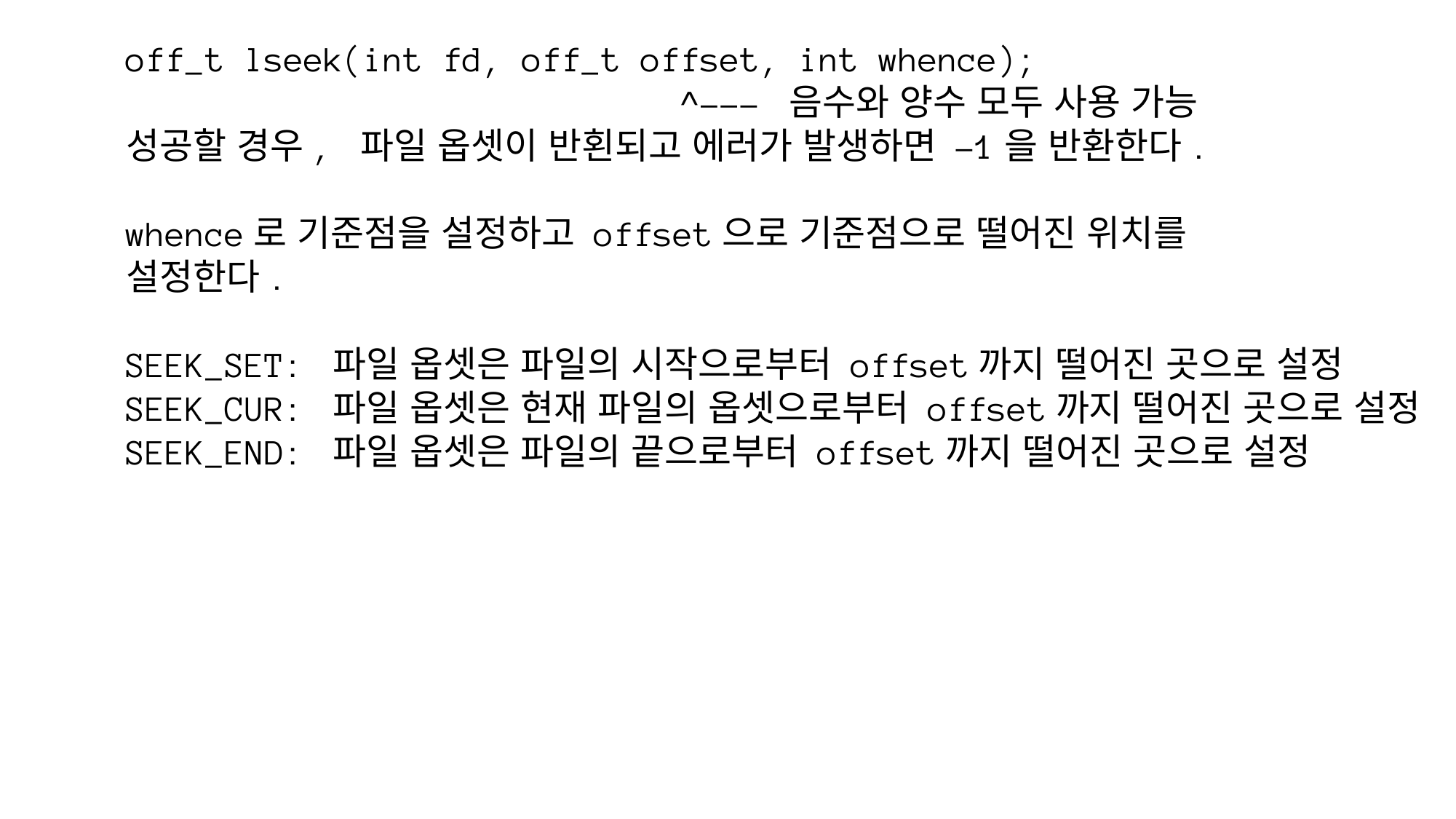

off_t lseek(int fd, off_t offset, int whence);
                            ^--- 음수와 양수 모두 사용 가능
성공할 경우, 파일 옵셋이 반횐되고 에러가 발생하면 -1을 반환한다.

whence로 기준점을 설정하고 offset으로 기준점으로 떨어진 위치를
설정한다.

SEEK_SET: 파일 옵셋은 파일의 시작으로부터 offset까지 떨어진 곳으로 설정
SEEK_CUR: 파일 옵셋은 현재 파일의 옵셋으로부터 offset까지 떨어진 곳으로 설정
SEEK_END: 파일 옵셋은 파일의 끝으로부터 offset까지 떨어진 곳으로 설정